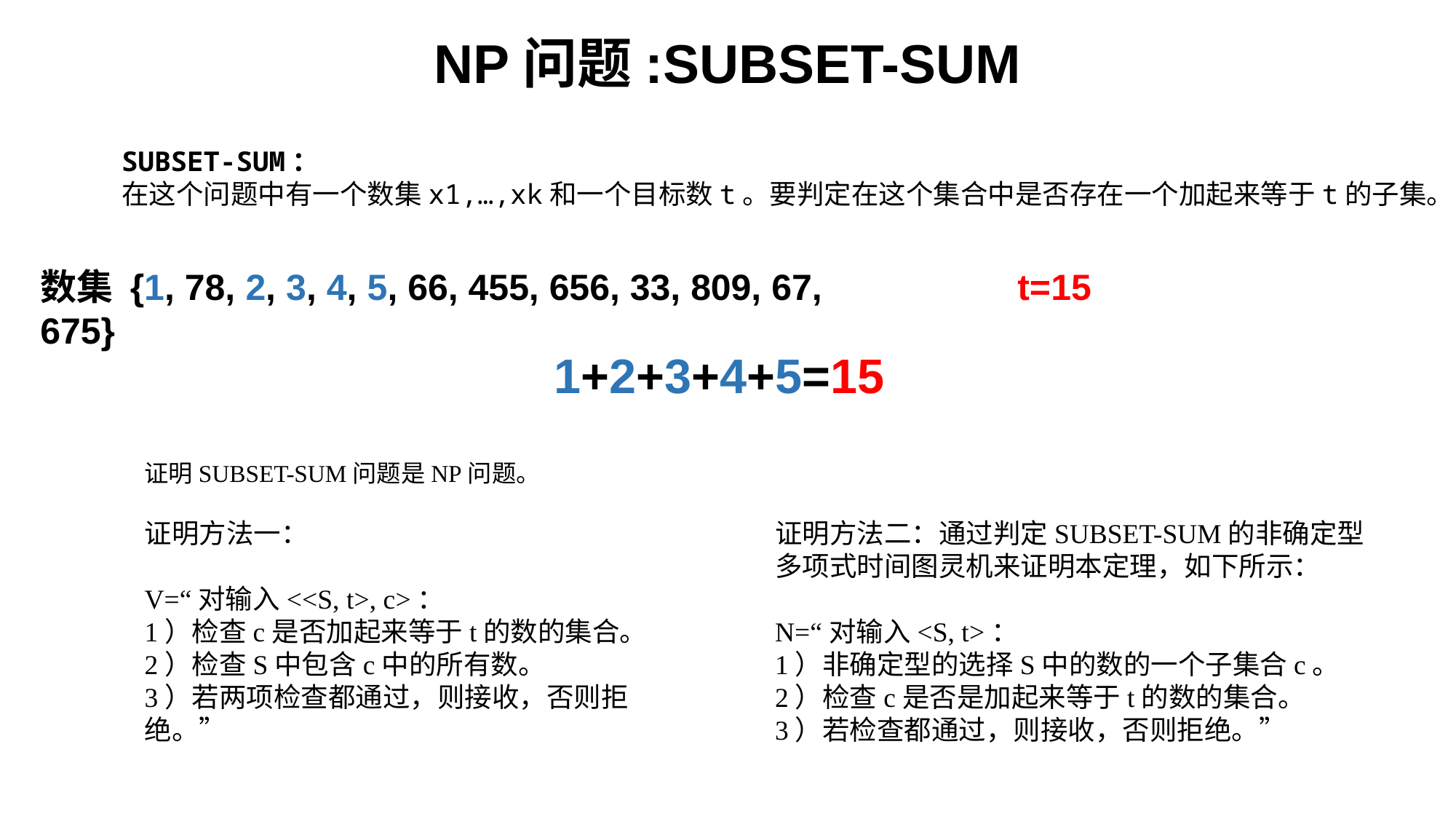

NP问题:SUBSET-SUM
SUBSET-SUM：
在这个问题中有一个数集x1,…,xk和一个目标数t。要判定在这个集合中是否存在一个加起来等于t的子集。
数集 {1, 78, 2, 3, 4, 5, 66, 455, 656, 33, 809, 67, 675}
t=15
1+2+3+4+5=15
证明SUBSET-SUM问题是NP问题。

证明方法一：

V=“对输入<<S, t>, c>：
1）检查c是否加起来等于t的数的集合。
2）检查S中包含c中的所有数。
3）若两项检查都通过，则接收，否则拒绝。”

证明方法二：通过判定SUBSET-SUM的非确定型多项式时间图灵机来证明本定理，如下所示：

N=“对输入<S, t>：
1）非确定型的选择S中的数的一个子集合c。
2）检查c是否是加起来等于t的数的集合。
3）若检查都通过，则接收，否则拒绝。”